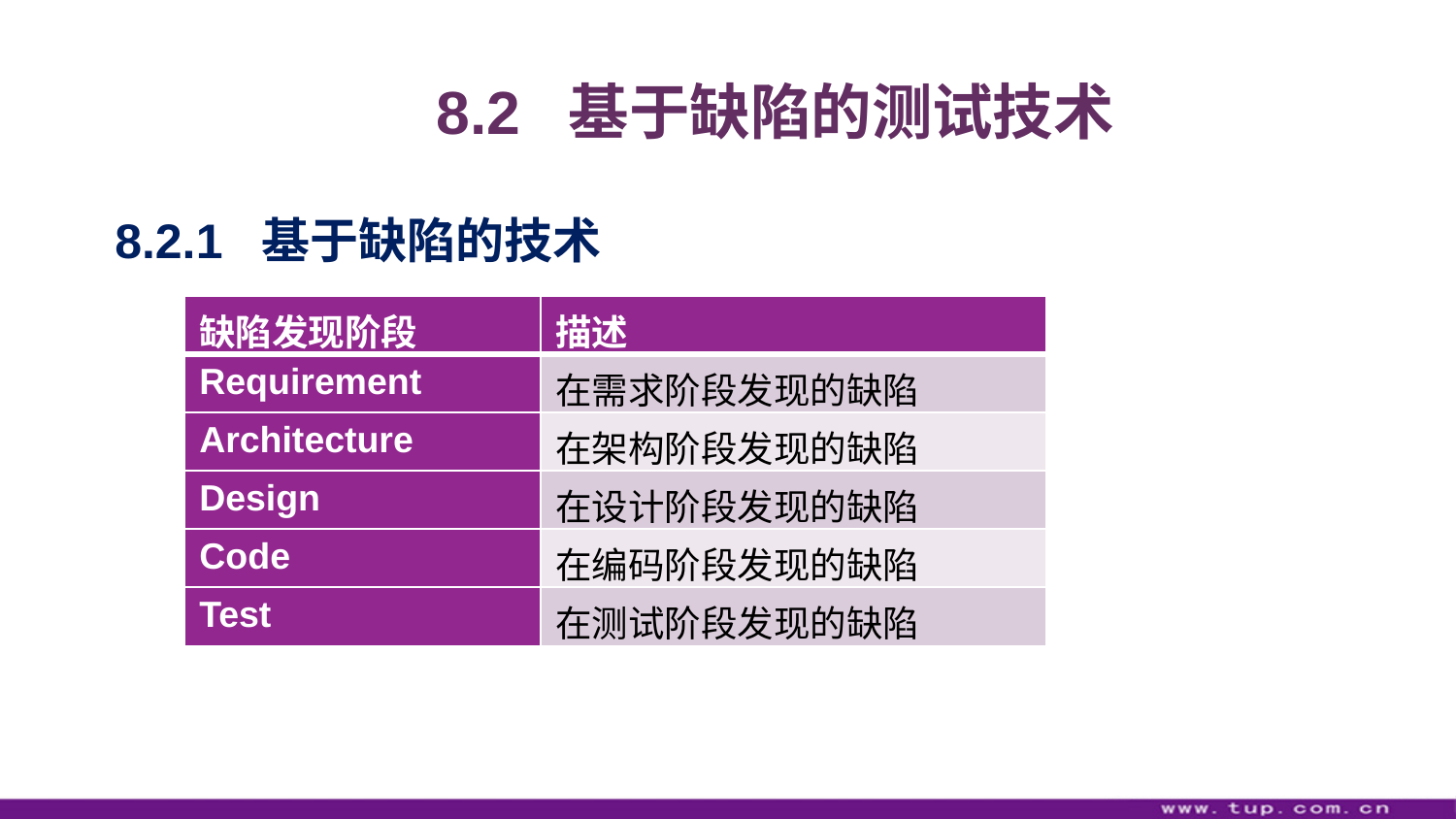

8.2  基于缺陷的测试技术

8.2.1  基于缺陷的技术
| 缺陷发现阶段 | 描述 |
| --- | --- |
| Requirement | 在需求阶段发现的缺陷 |
| Architecture | 在架构阶段发现的缺陷 |
| Design | 在设计阶段发现的缺陷 |
| Code | 在编码阶段发现的缺陷 |
| Test | 在测试阶段发现的缺陷 |